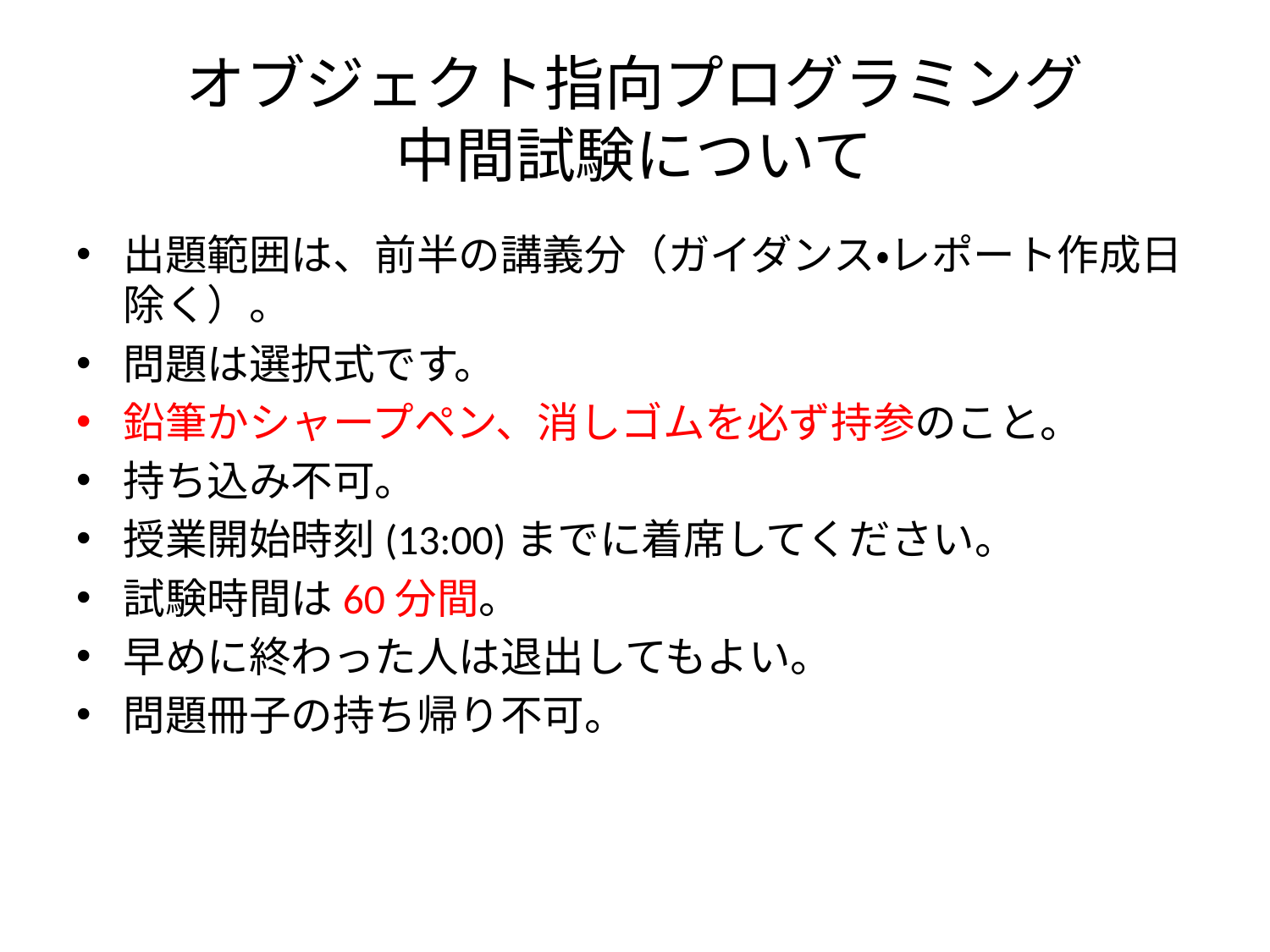

# オブジェクト指向プログラミング 中間試験について
出題範囲は、前半の講義分（ガイダンス・レポート作成日除く）。
問題は選択式です。
鉛筆かシャープペン、消しゴムを必ず持参のこと。
持ち込み不可。
授業開始時刻(13:00)までに着席してください。
試験時間は60分間。
早めに終わった人は退出してもよい。
問題冊子の持ち帰り不可。